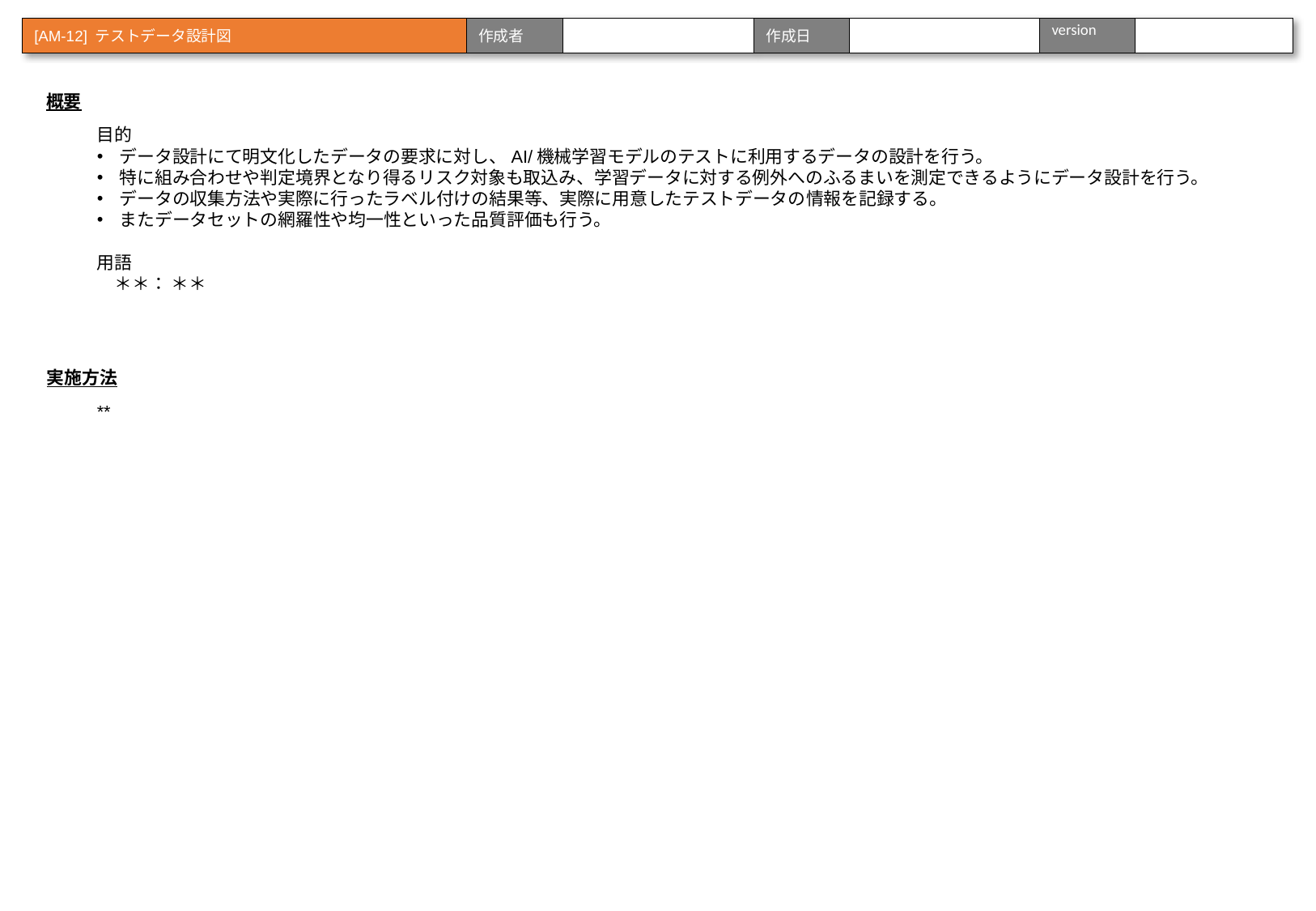

| [AM-12] テストデータ設計図 | 作成者 |  | 作成日 |  | version |  |
| --- | --- | --- | --- | --- | --- | --- |
概要
目的
データ設計にて明文化したデータの要求に対し、AI/機械学習モデルのテストに利用するデータの設計を行う。
特に組み合わせや判定境界となり得るリスク対象も取込み、学習データに対する例外へのふるまいを測定できるようにデータ設計を行う。
データの収集方法や実際に行ったラベル付けの結果等、実際に用意したテストデータの情報を記録する。
またデータセットの網羅性や均一性といった品質評価も行う。

用語
　＊＊： ＊＊
実施方法
**